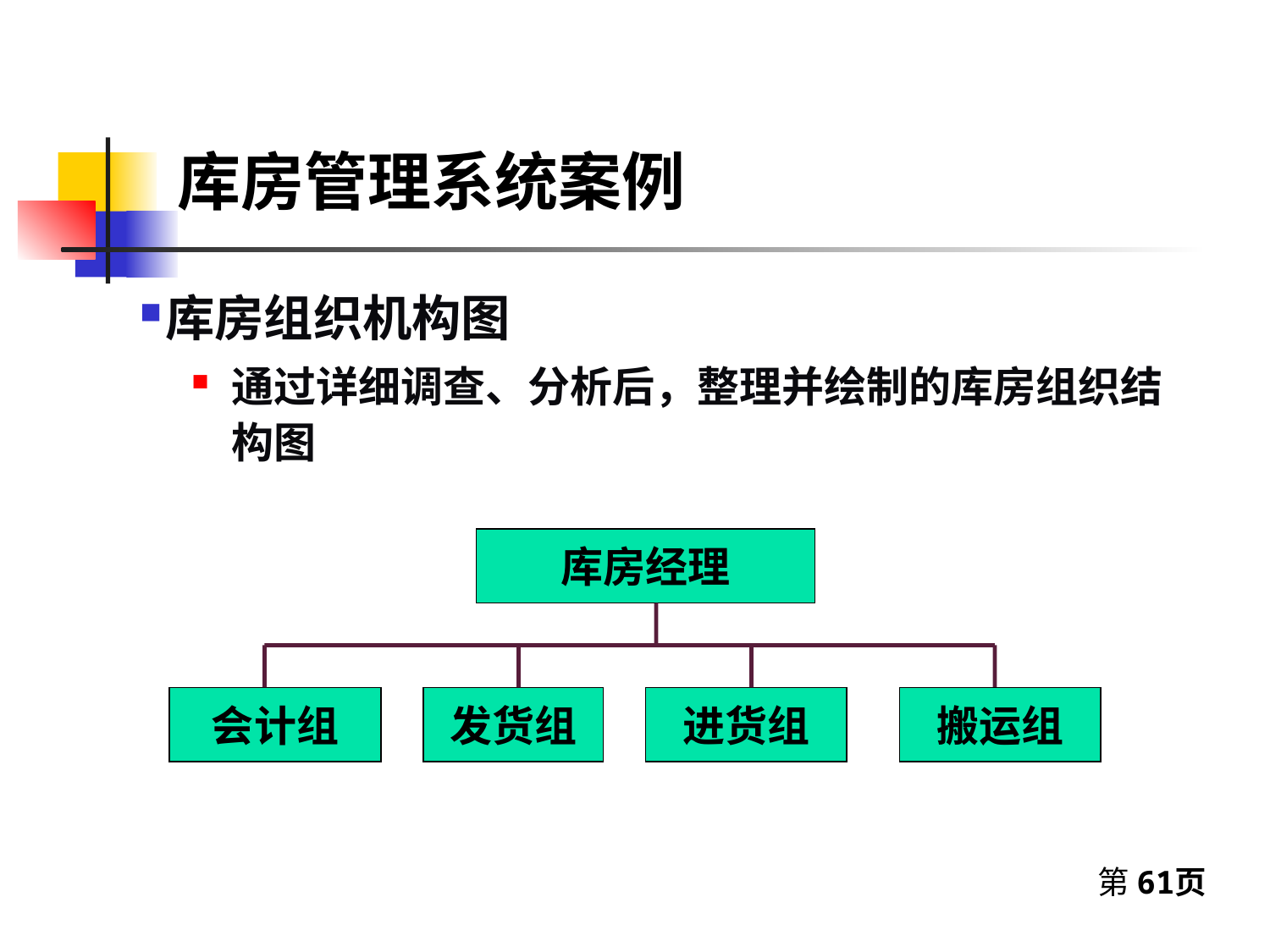

# 库房管理系统案例
库房组织机构图
通过详细调查、分析后，整理并绘制的库房组织结构图
库房经理

会计组
发货组
进货组
搬运组